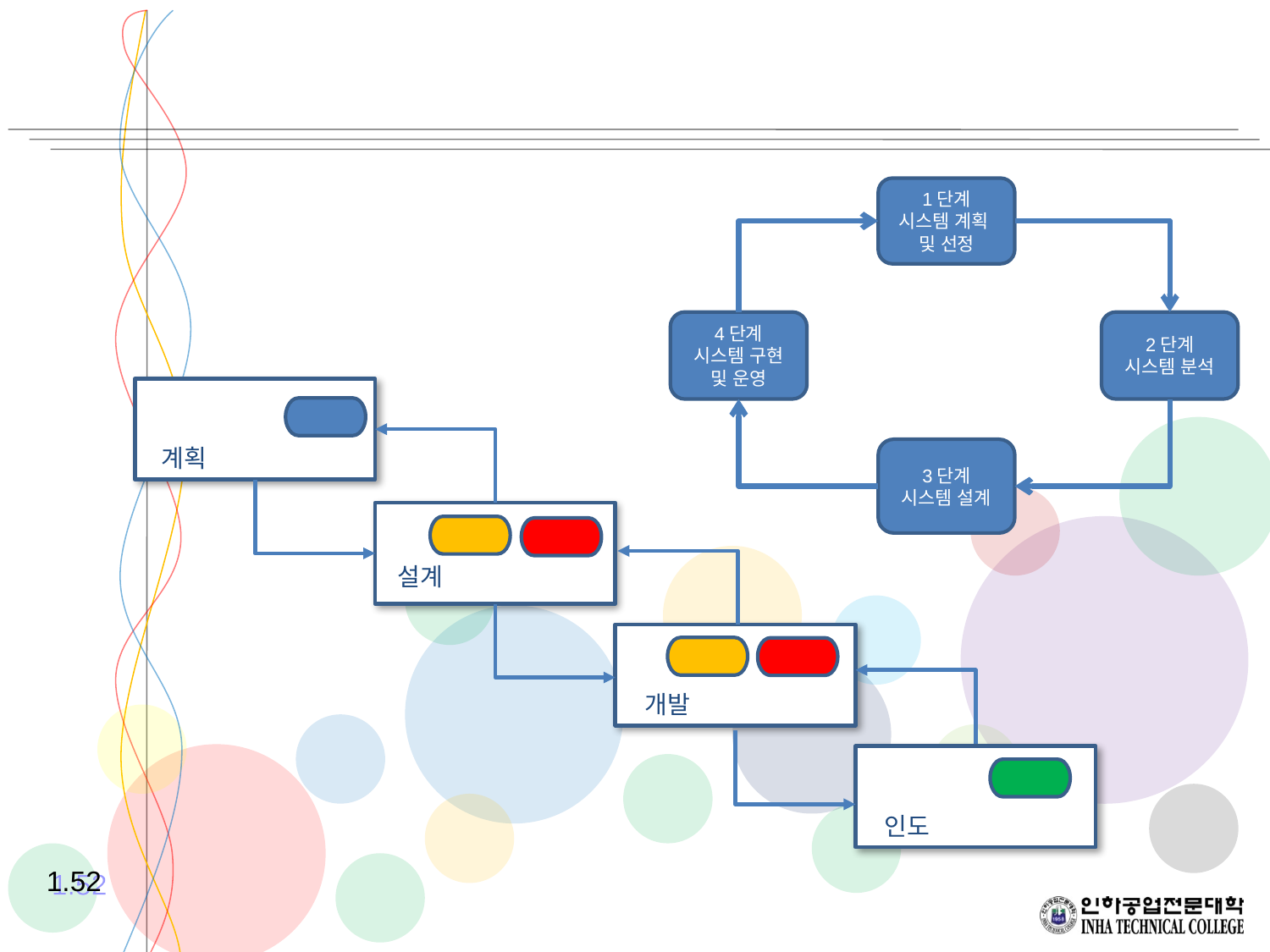

1단계
시스템 계획
및 선정
4단계
시스템 구현 및 운영
2단계
시스템 분석
3단계
시스템 설계

계획

설계

개발

인도
1.52